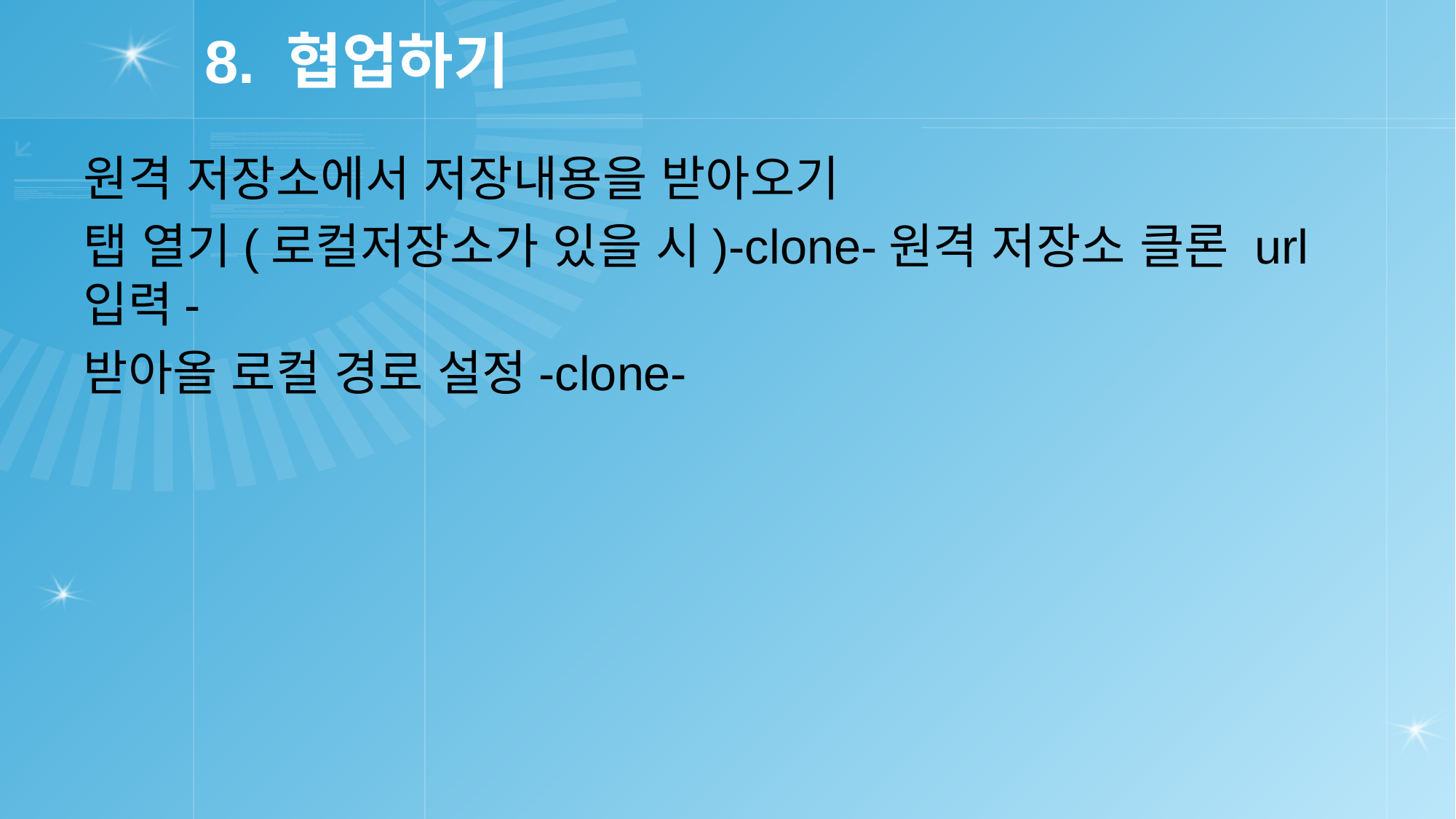

# 8. 협업하기
원격 저장소에서 저장내용을 받아오기
탭 열기(로컬저장소가 있을 시)-clone-원격 저장소 클론 url입력-
받아올 로컬 경로 설정-clone-